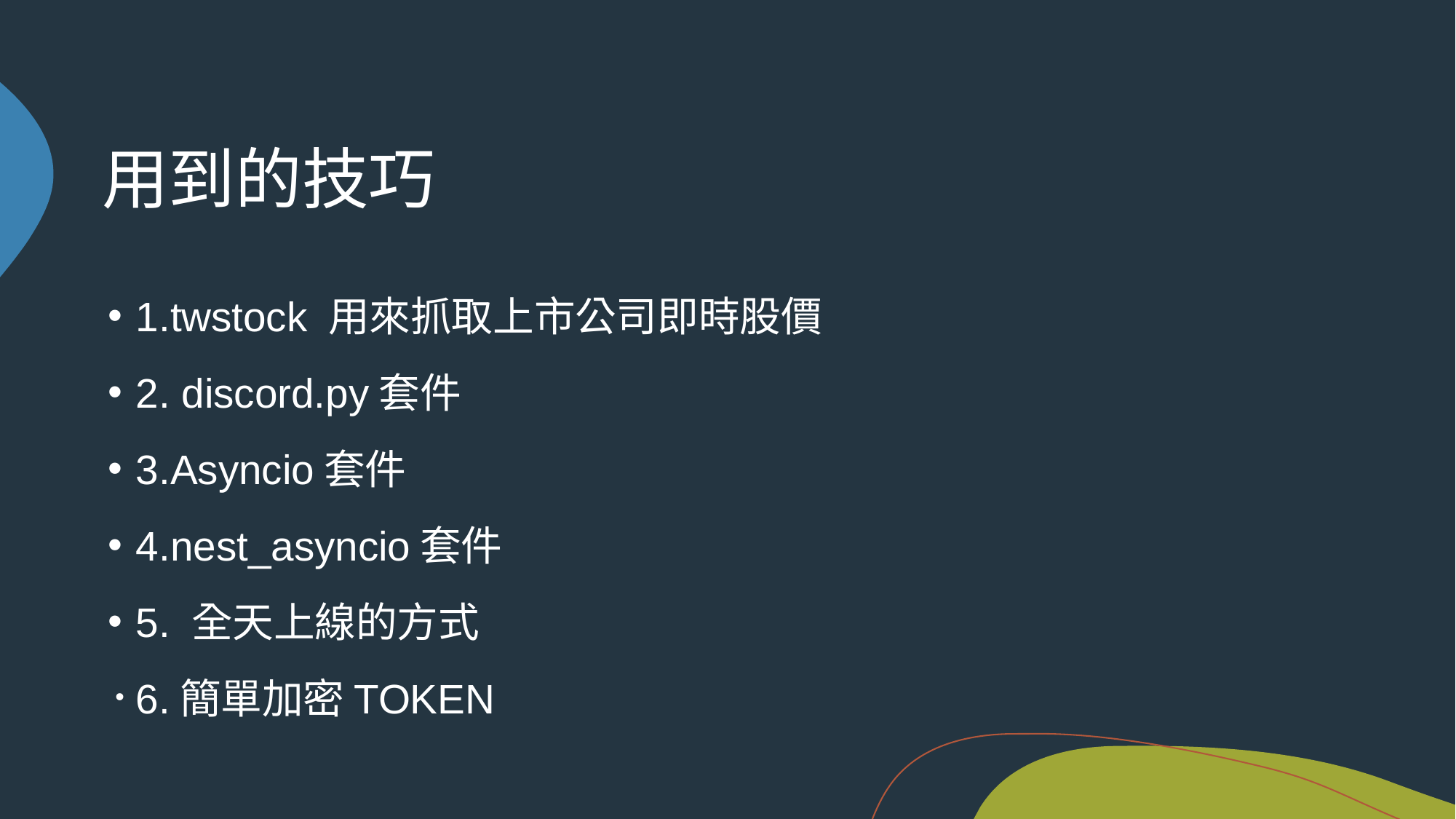

# 用到的技巧
1.twstock 用來抓取上市公司即時股價
2. discord.py套件
3.Asyncio套件
4.nest_asyncio套件
5. 全天上線的方式
6.簡單加密TOKEN